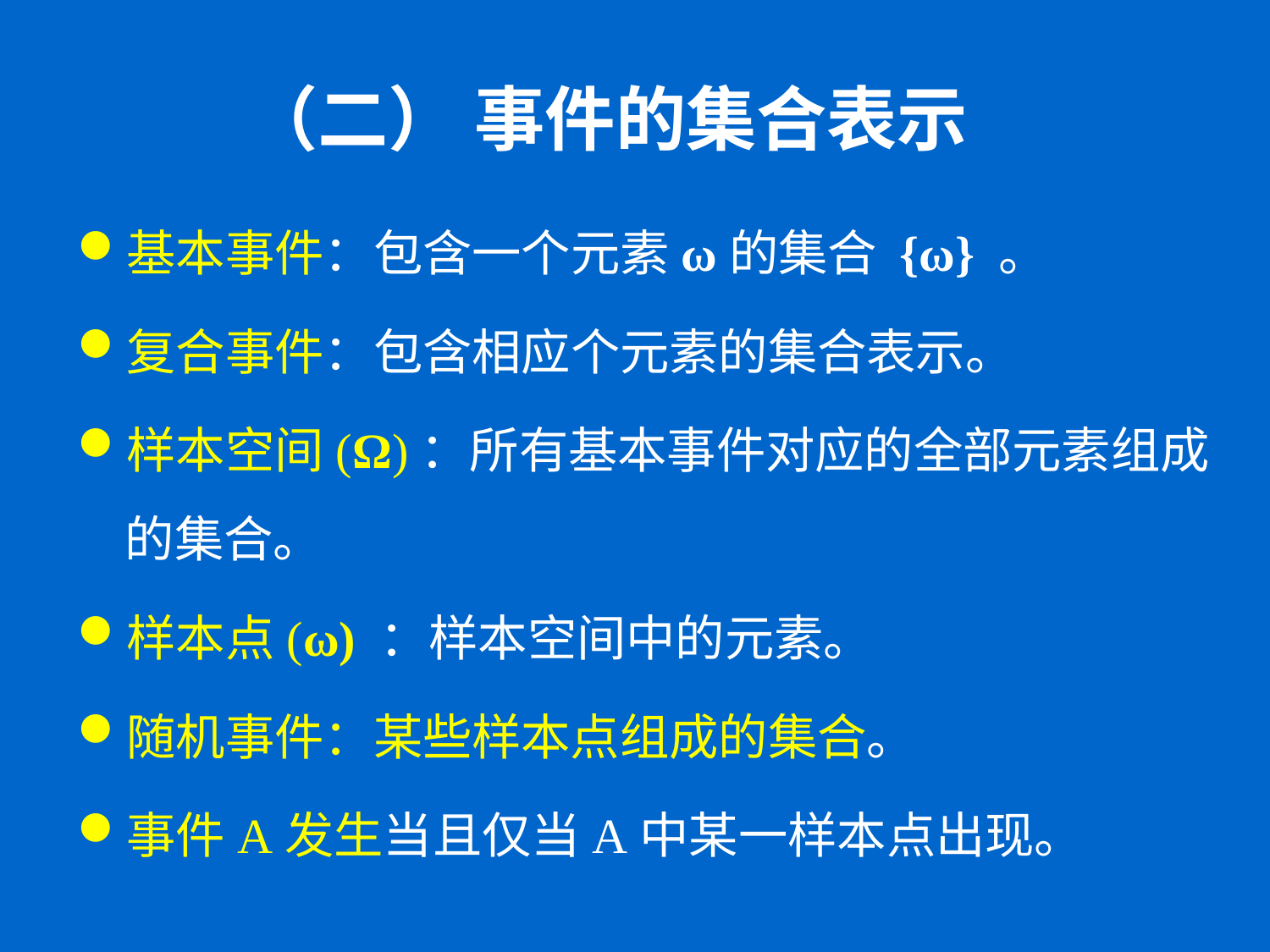

# （二） 事件的集合表示
基本事件：包含一个元素ω的集合 {ω} 。
复合事件：包含相应个元素的集合表示。
样本空间(Ω)：所有基本事件对应的全部元素组成的集合。
样本点(ω) ：样本空间中的元素。
随机事件：某些样本点组成的集合。
事件A发生当且仅当A中某一样本点出现。